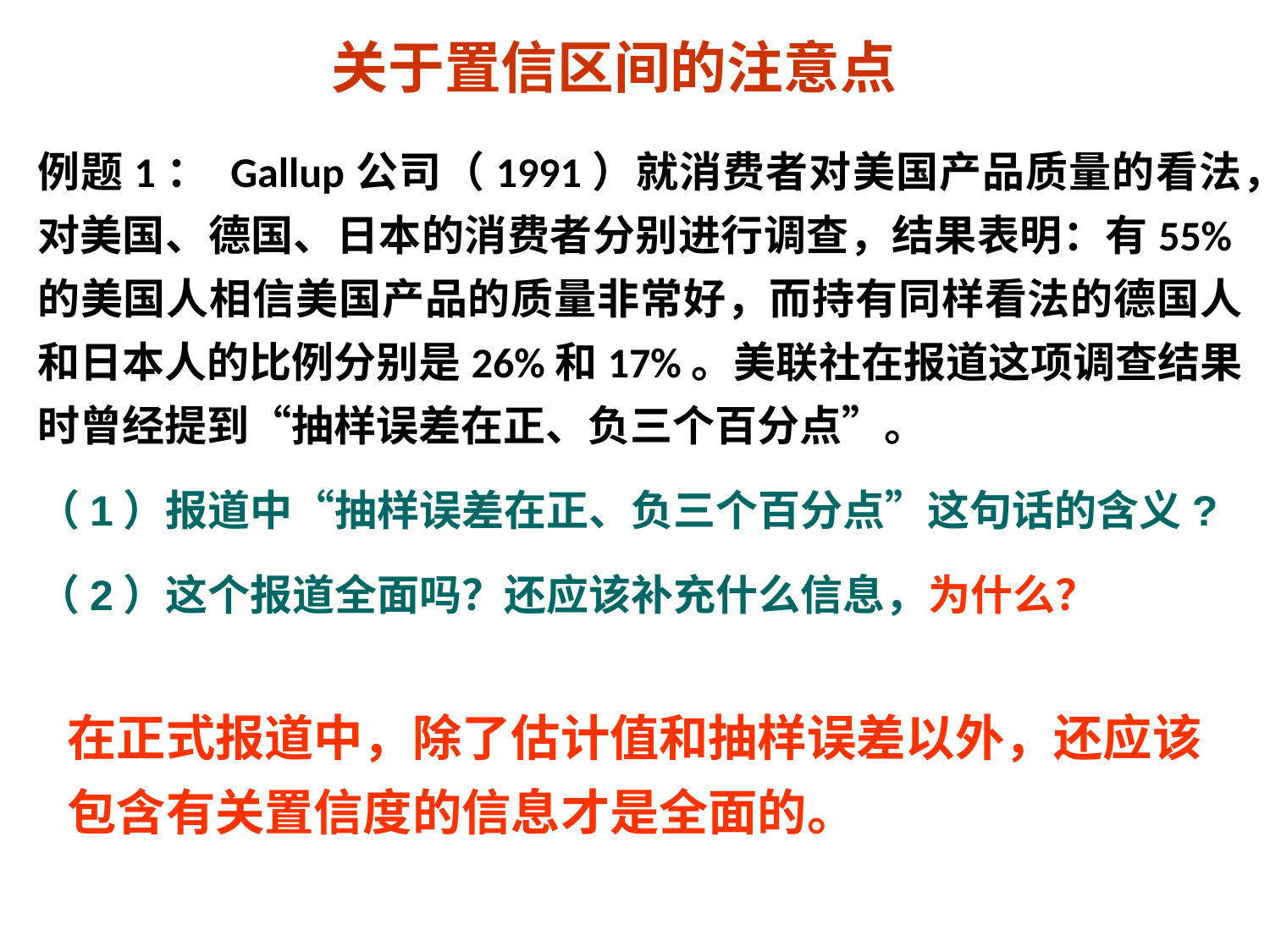

关于置信区间的注意点
例题1： Gallup公司（1991）就消费者对美国产品质量的看法，对美国、德国、日本的消费者分别进行调查，结果表明：有55%的美国人相信美国产品的质量非常好，而持有同样看法的德国人和日本人的比例分别是26%和17%。美联社在报道这项调查结果时曾经提到“抽样误差在正、负三个百分点”。
（1）报道中“抽样误差在正、负三个百分点”这句话的含义?
（2）这个报道全面吗？还应该补充什么信息，为什么？
在正式报道中，除了估计值和抽样误差以外，还应该包含有关置信度的信息才是全面的。